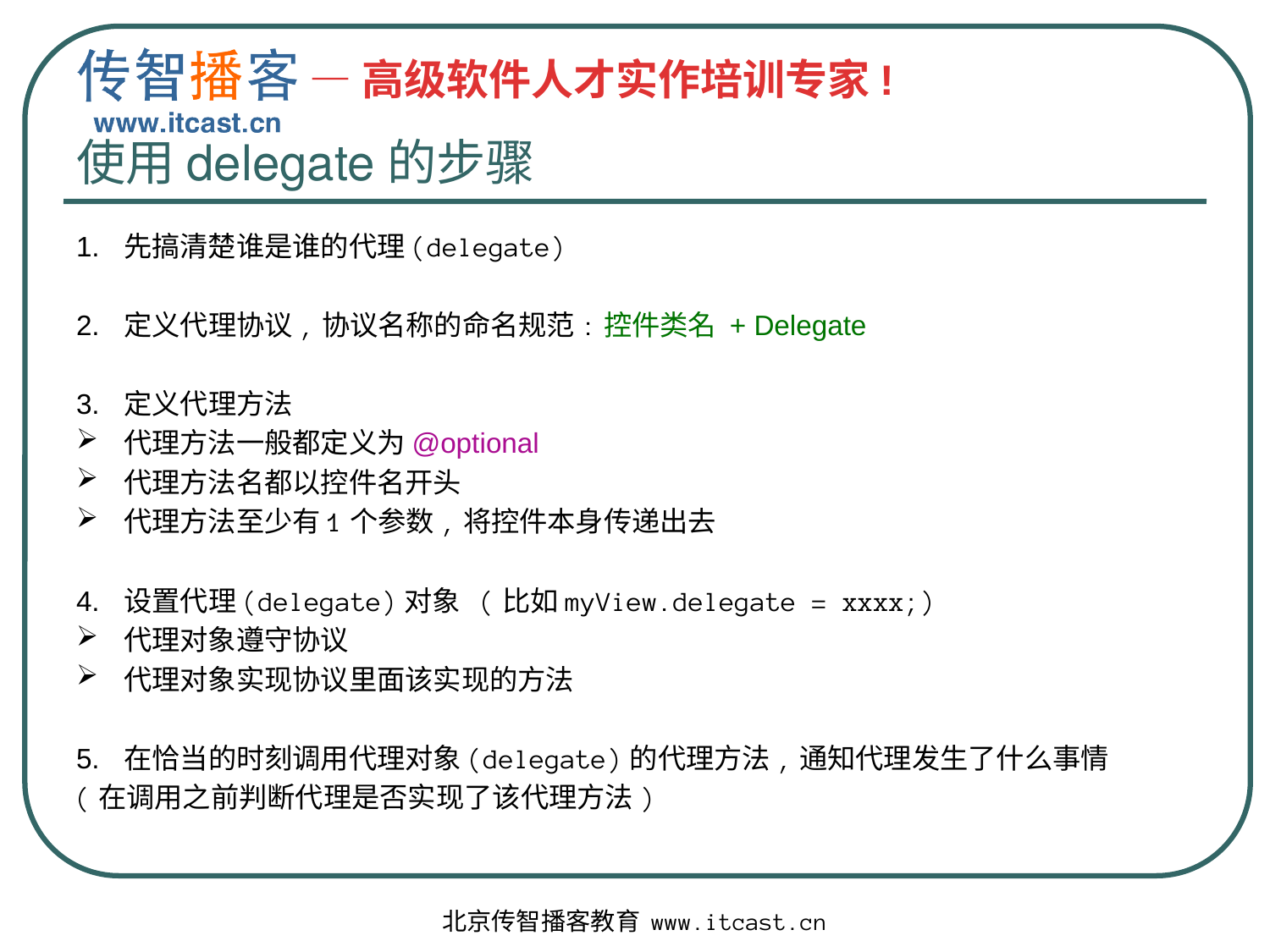

# 使用delegate的步骤
先搞清楚谁是谁的代理(delegate)

定义代理协议,协议名称的命名规范:控件类名 + Delegate

定义代理方法
代理方法一般都定义为@optional
代理方法名都以控件名开头
代理方法至少有1个参数,将控件本身传递出去

设置代理(delegate)对象  (比如myView.delegate = xxxx;)
代理对象遵守协议
代理对象实现协议里面该实现的方法

在恰当的时刻调用代理对象(delegate)的代理方法,通知代理发生了什么事情
(在调用之前判断代理是否实现了该代理方法)